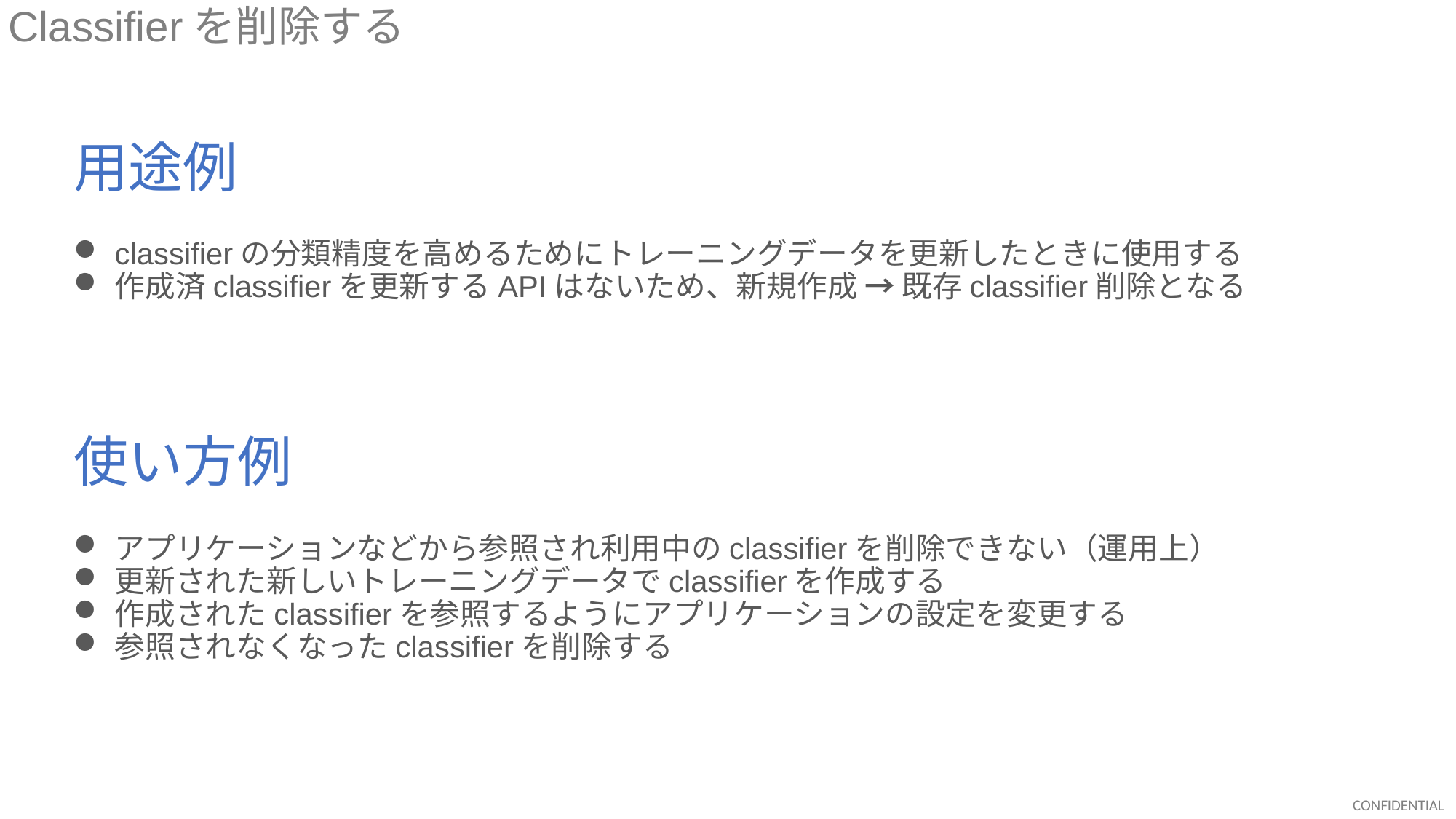

Classifierを削除する
用途例

classifierの分類精度を高めるためにトレーニングデータを更新したときに使用する
作成済classifierを更新するAPIはないため、新規作成 → 既存classifier削除となる

使い方例

アプリケーションなどから参照され利用中のclassifierを削除できない（運用上）
更新された新しいトレーニングデータでclassifierを作成する
作成されたclassifierを参照するようにアプリケーションの設定を変更する
参照されなくなったclassifierを削除する
CONFIDENTIAL